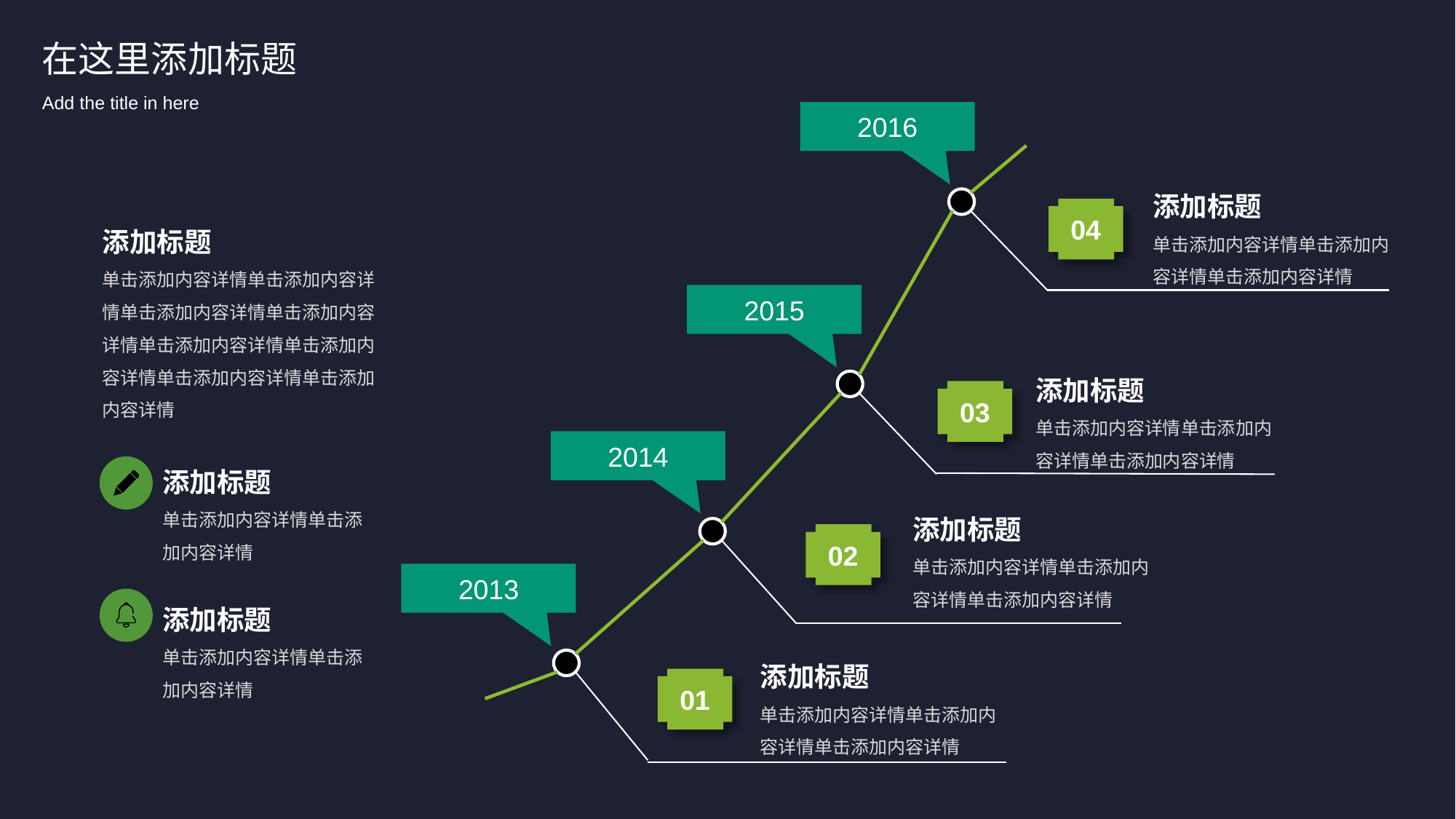

在这里添加标题
Add the title in here
2016
添加标题
单击添加内容详情单击添加内容详情单击添加内容详情

04
2015
添加标题
单击添加内容详情单击添加内容详情单击添加内容详情

03
2014
添加标题
单击添加内容详情单击添加内容详情单击添加内容详情

02
2013
添加标题
单击添加内容详情单击添加内容详情单击添加内容详情

01
添加标题
单击添加内容详情单击添加内容详情单击添加内容详情单击添加内容详情单击添加内容详情单击添加内容详情单击添加内容详情单击添加内容详情
添加标题
单击添加内容详情单击添加内容详情

添加标题
单击添加内容详情单击添加内容详情